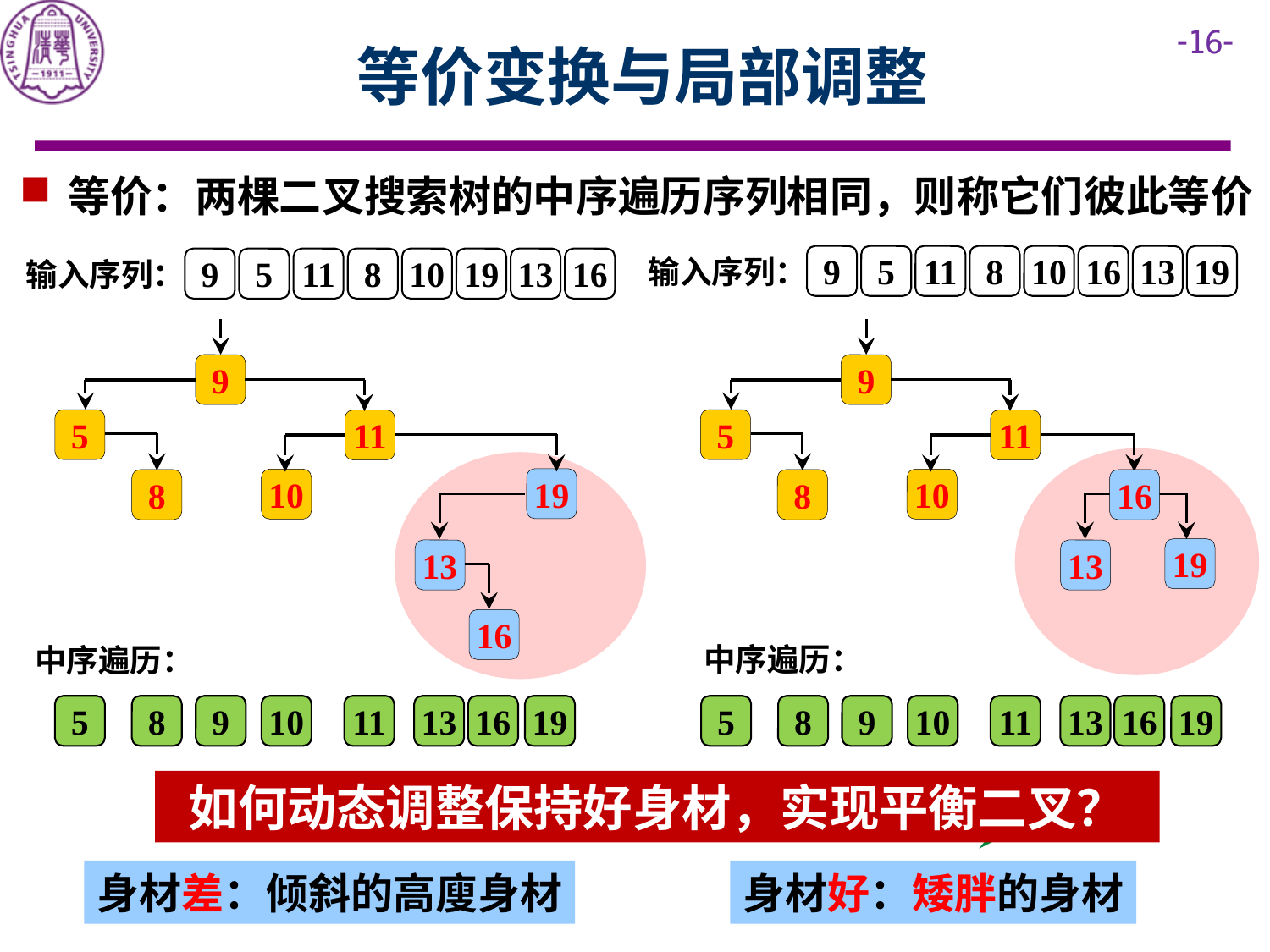

# 等价变换与局部调整
等价：两棵二叉搜索树的中序遍历序列相同，则称它们彼此等价
输入序列：
9
5
11
8
10
16
13
19
输入序列：
9
5
11
8
10
19
13
16
9
9
5
5
11
11

19
10
10
8
8
16
19
13
13
16
中序遍历：
中序遍历：
5
8
9
10
11
13
16
19
5
8
9
10
11
13
16
19
上下可变，左右不乱
如何动态调整保持好身材，实现平衡二叉？
身材差：倾斜的高廋身材
身材好：矮胖的身材